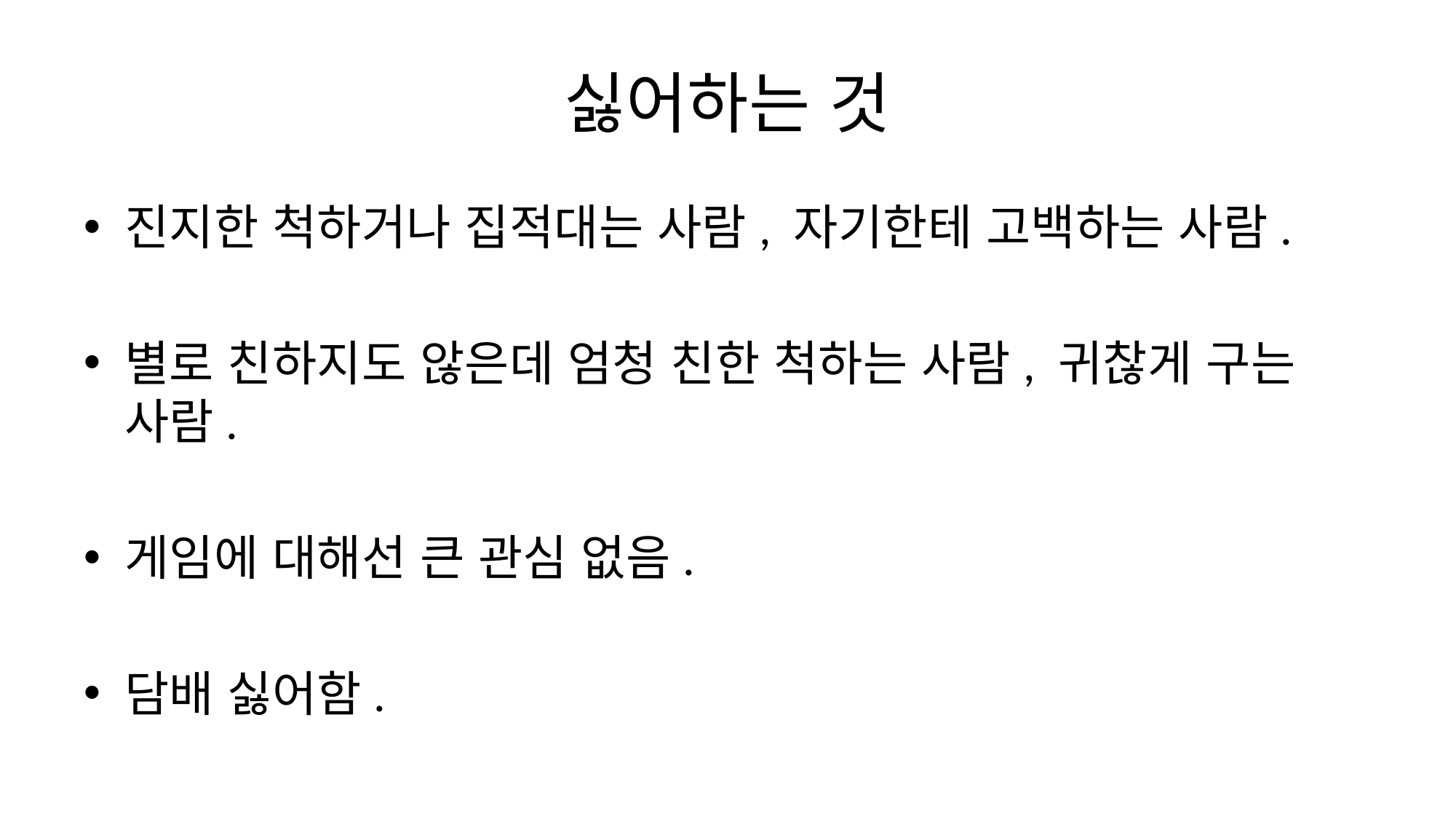

# 싫어하는 것
진지한 척하거나 집적대는 사람, 자기한테 고백하는 사람.

별로 친하지도 않은데 엄청 친한 척하는 사람, 귀찮게 구는 사람.

게임에 대해선 큰 관심 없음.

담배 싫어함.